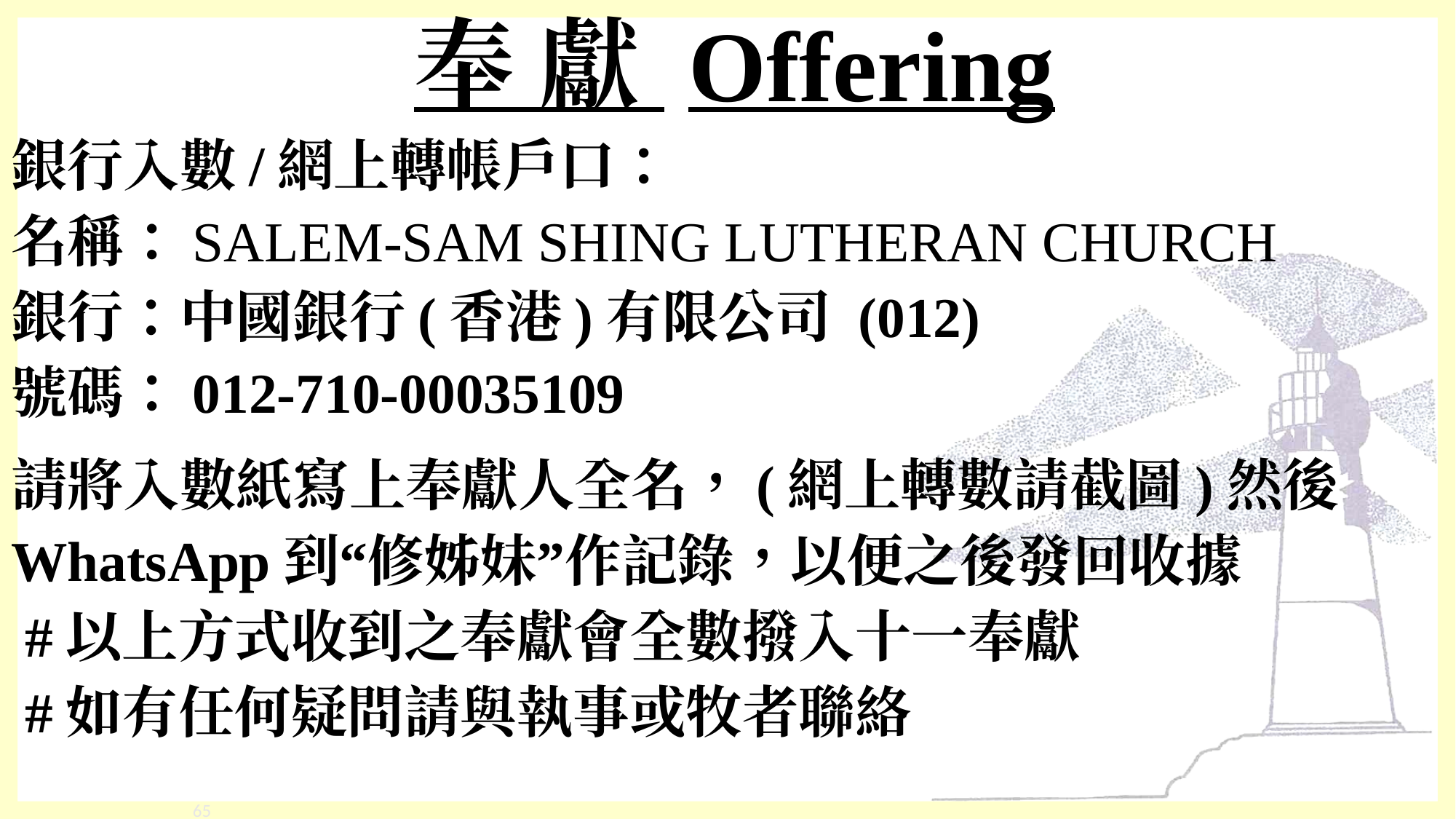

# 奉 獻 Offering
銀行入數/網上轉帳戶口：
名稱：SALEM-SAM SHING LUTHERAN CHURCH
銀行：中國銀行(香港)有限公司 (012)
號碼：012-710-00035109
請將入數紙寫上奉獻人全名，(網上轉數請截圖)然後 WhatsApp到“修姊妹”作記錄，以便之後發回收據
 #以上方式收到之奉獻會全數撥入十一奉獻
 #如有任何疑問請與執事或牧者聯絡

65